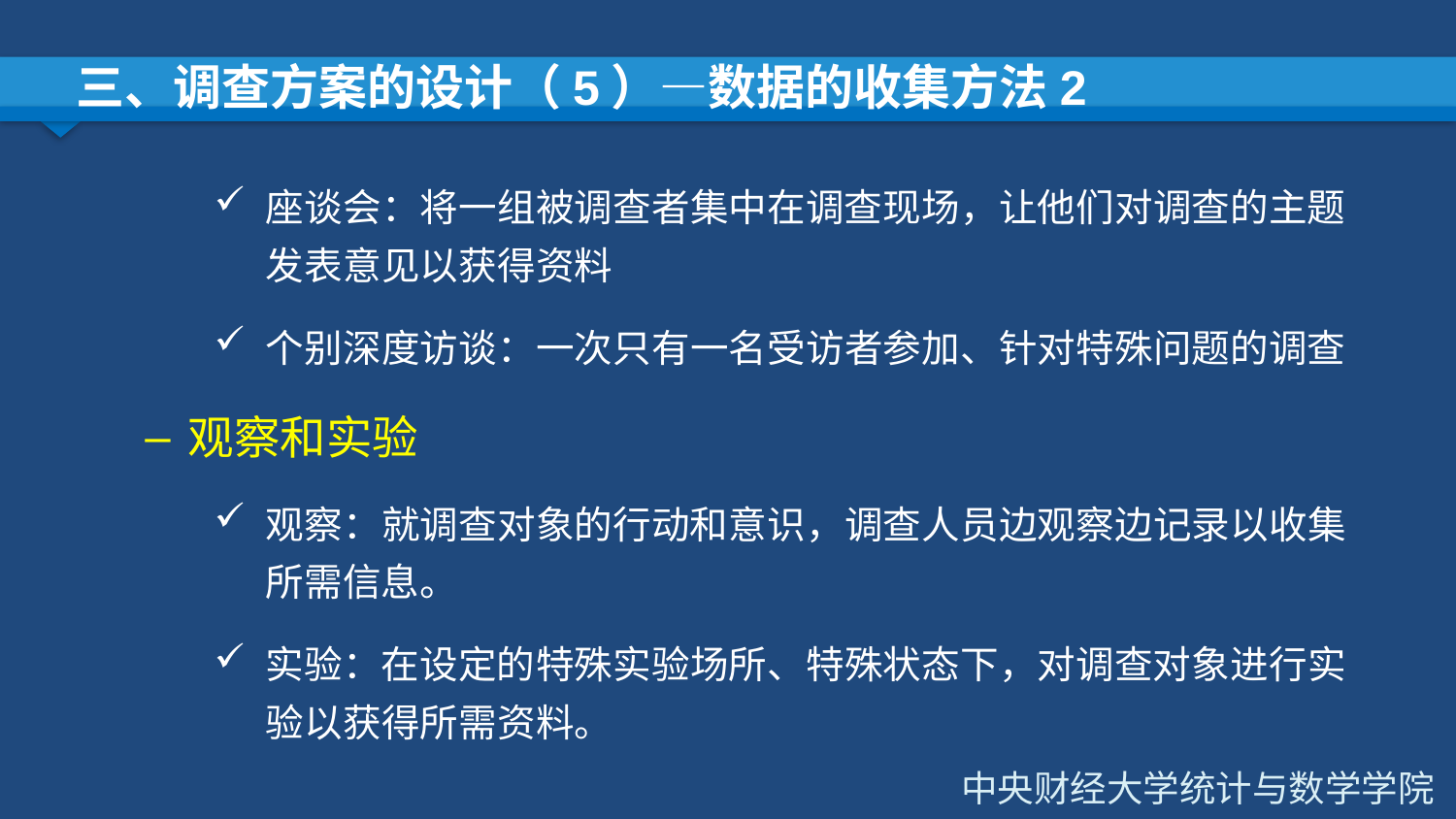

# 三、调查方案的设计（5）—数据的收集方法2
座谈会：将一组被调查者集中在调查现场，让他们对调查的主题发表意见以获得资料
个别深度访谈：一次只有一名受访者参加、针对特殊问题的调查
观察和实验
观察：就调查对象的行动和意识，调查人员边观察边记录以收集所需信息。
实验：在设定的特殊实验场所、特殊状态下，对调查对象进行实验以获得所需资料。